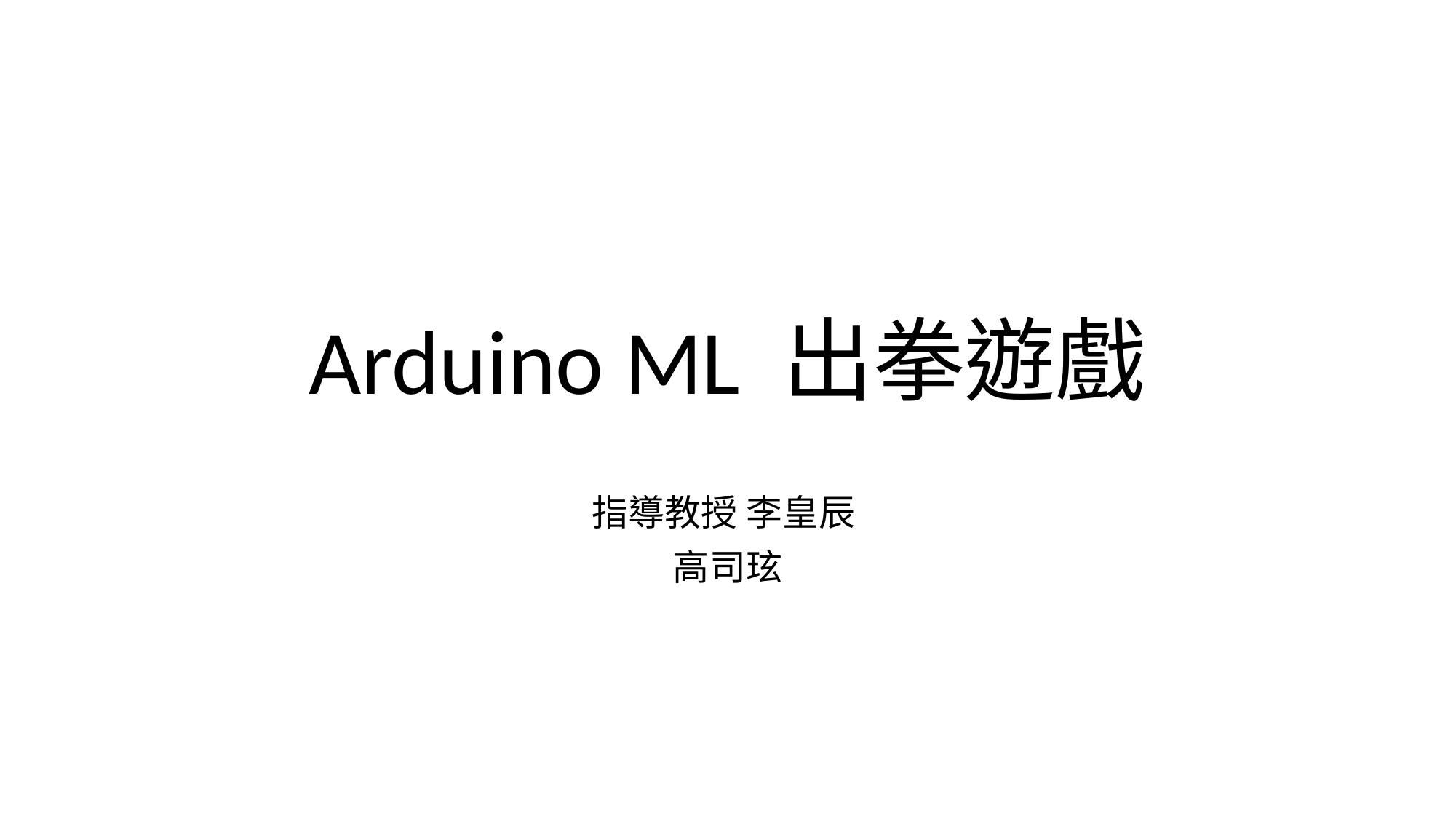

# Arduino ML 出拳遊戲

指導教授 李皇辰
高司玹